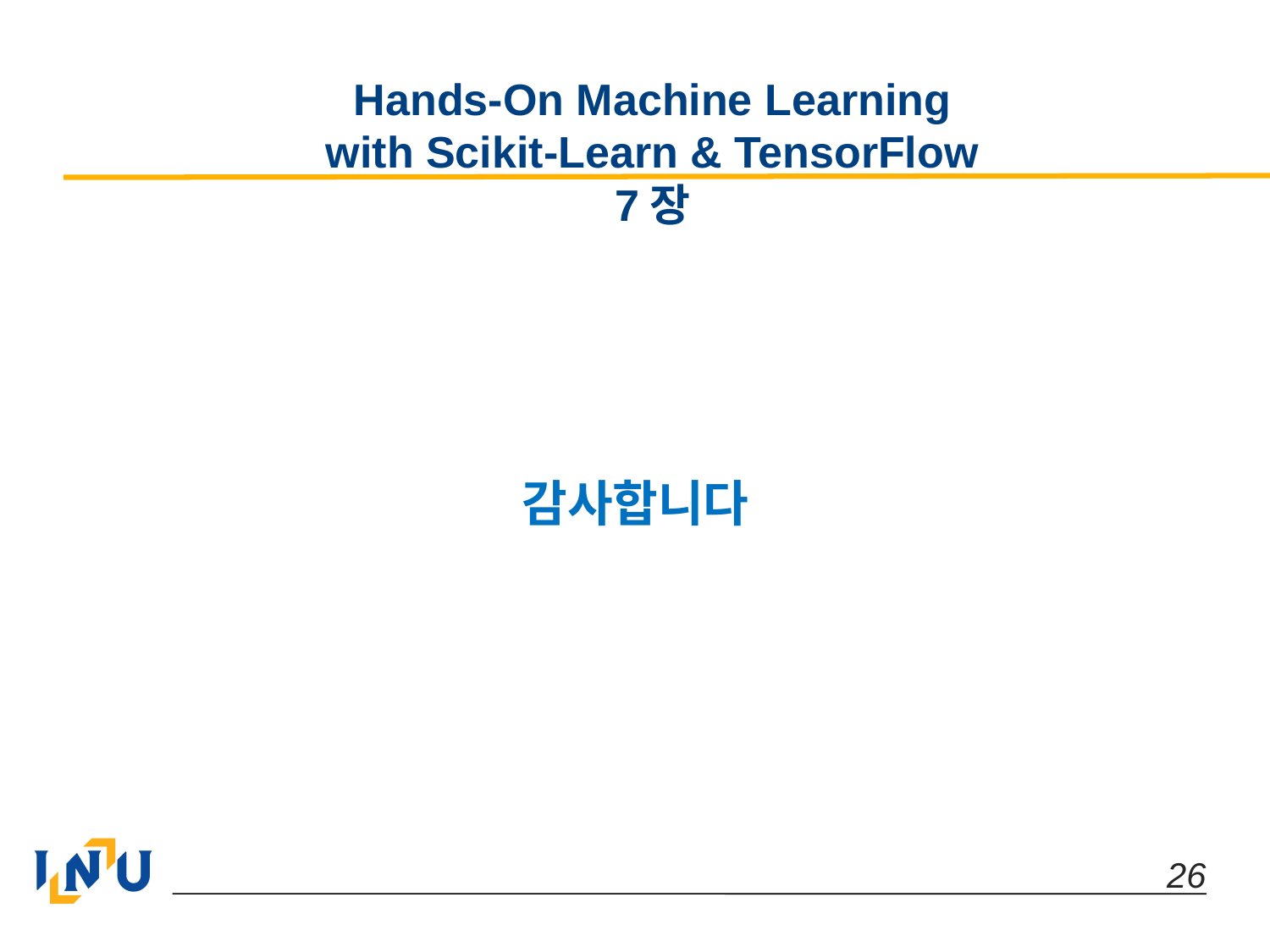

Hands-On Machine Learning with Scikit-Learn & TensorFlow
7장
감사합니다
 26